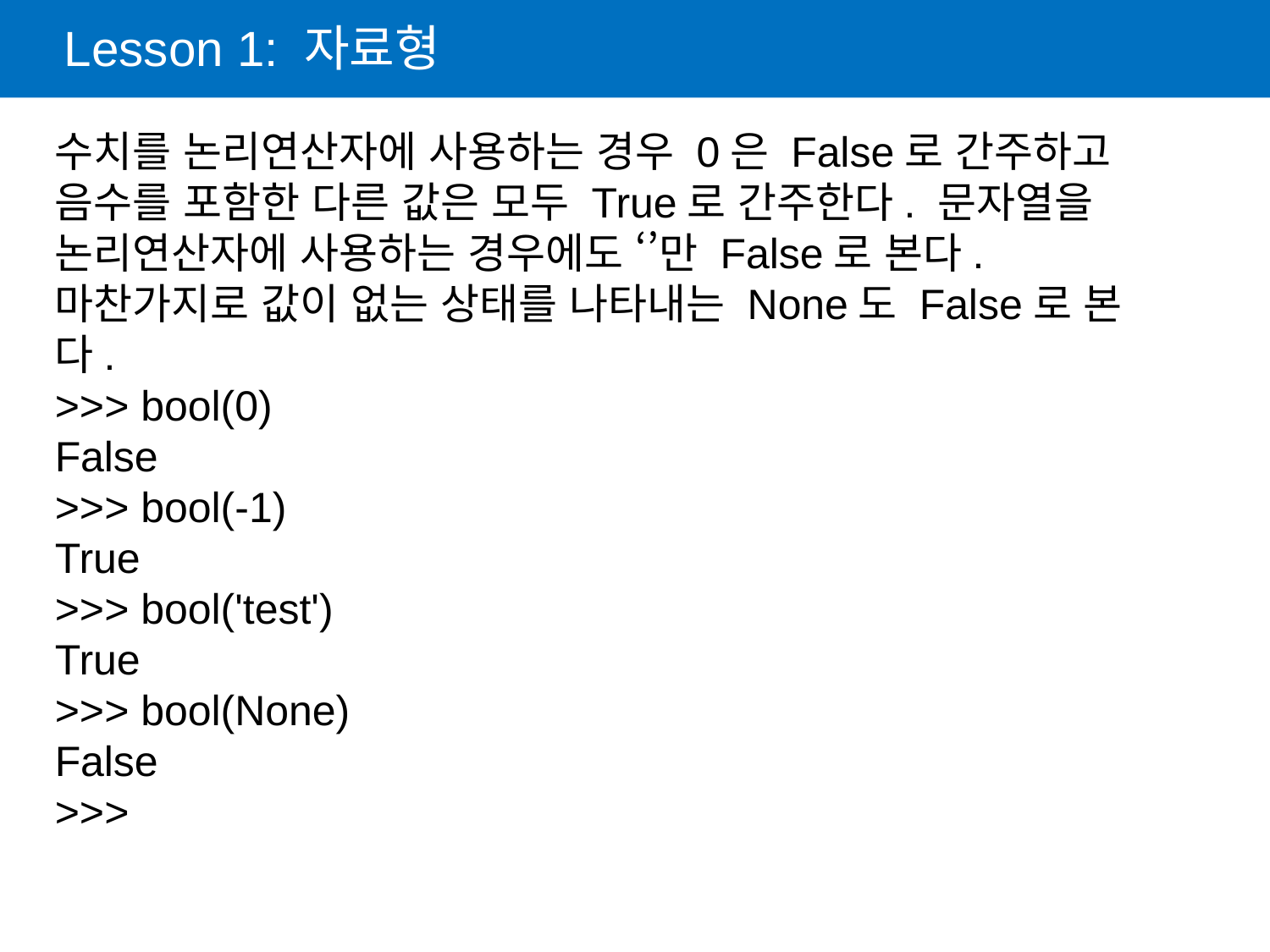

# Lesson 1: 자료형
수치를 논리연산자에 사용하는 경우 0은 False로 간주하고 음수를 포함한 다른 값은 모두 True로 간주한다. 문자열을 논리연산자에 사용하는 경우에도 ‘’만 False로 본다. 마찬가지로 값이 없는 상태를 나타내는 None도 False로 본다.
>>> bool(0)
False
>>> bool(-1)
True
>>> bool('test')
True
>>> bool(None)
False
>>>